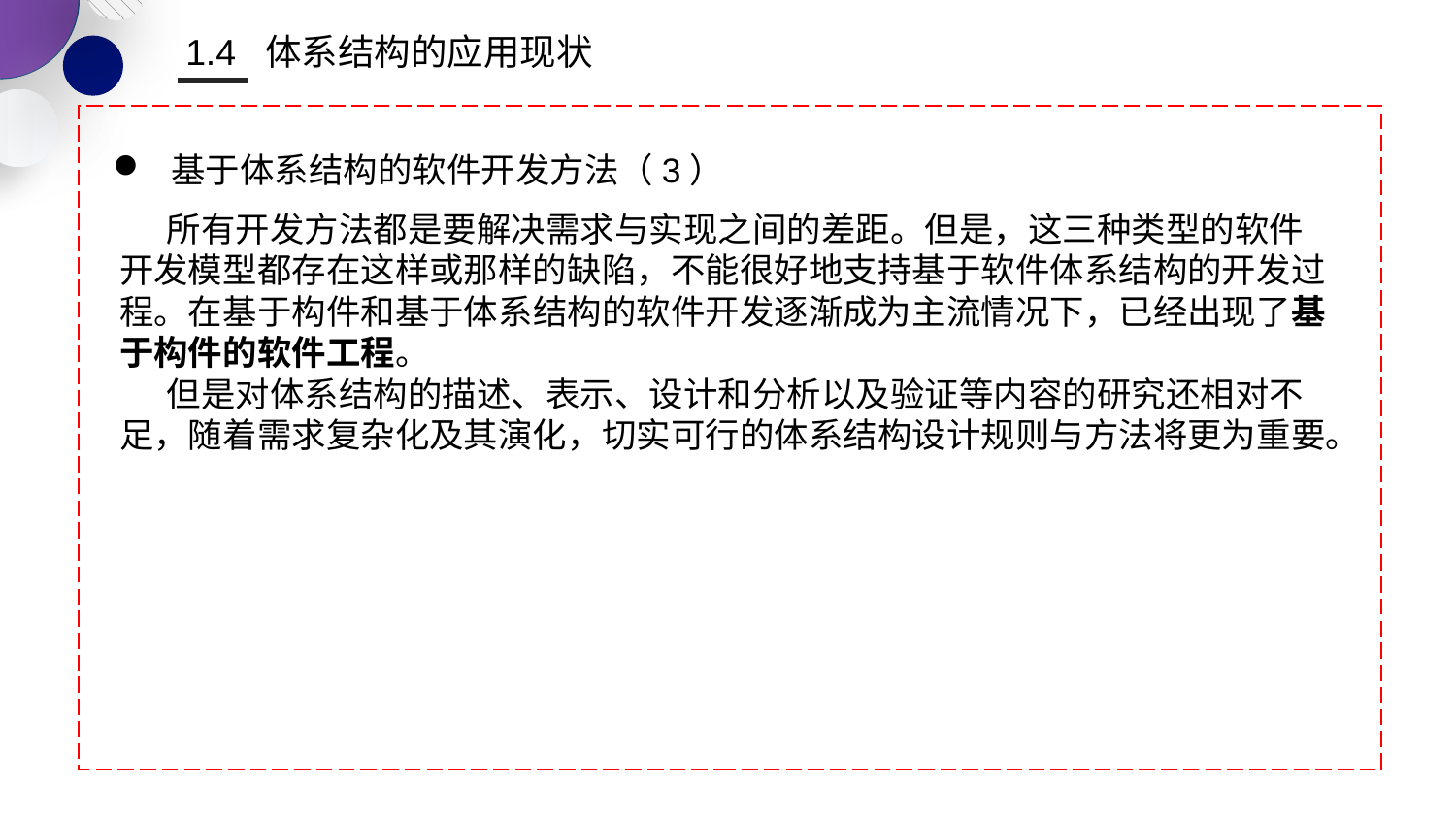

1.4  体系结构的应用现状

  基于体系结构的软件开发方法（3）
     所有开发方法都是要解决需求与实现之间的差距。但是，这三种类型的软件开发模型都存在这样或那样的缺陷，不能很好地支持基于软件体系结构的开发过程。在基于构件和基于体系结构的软件开发逐渐成为主流情况下，已经出现了基于构件的软件工程。
     但是对体系结构的描述、表示、设计和分析以及验证等内容的研究还相对不足，随着需求复杂化及其演化，切实可行的体系结构设计规则与方法将更为重要。